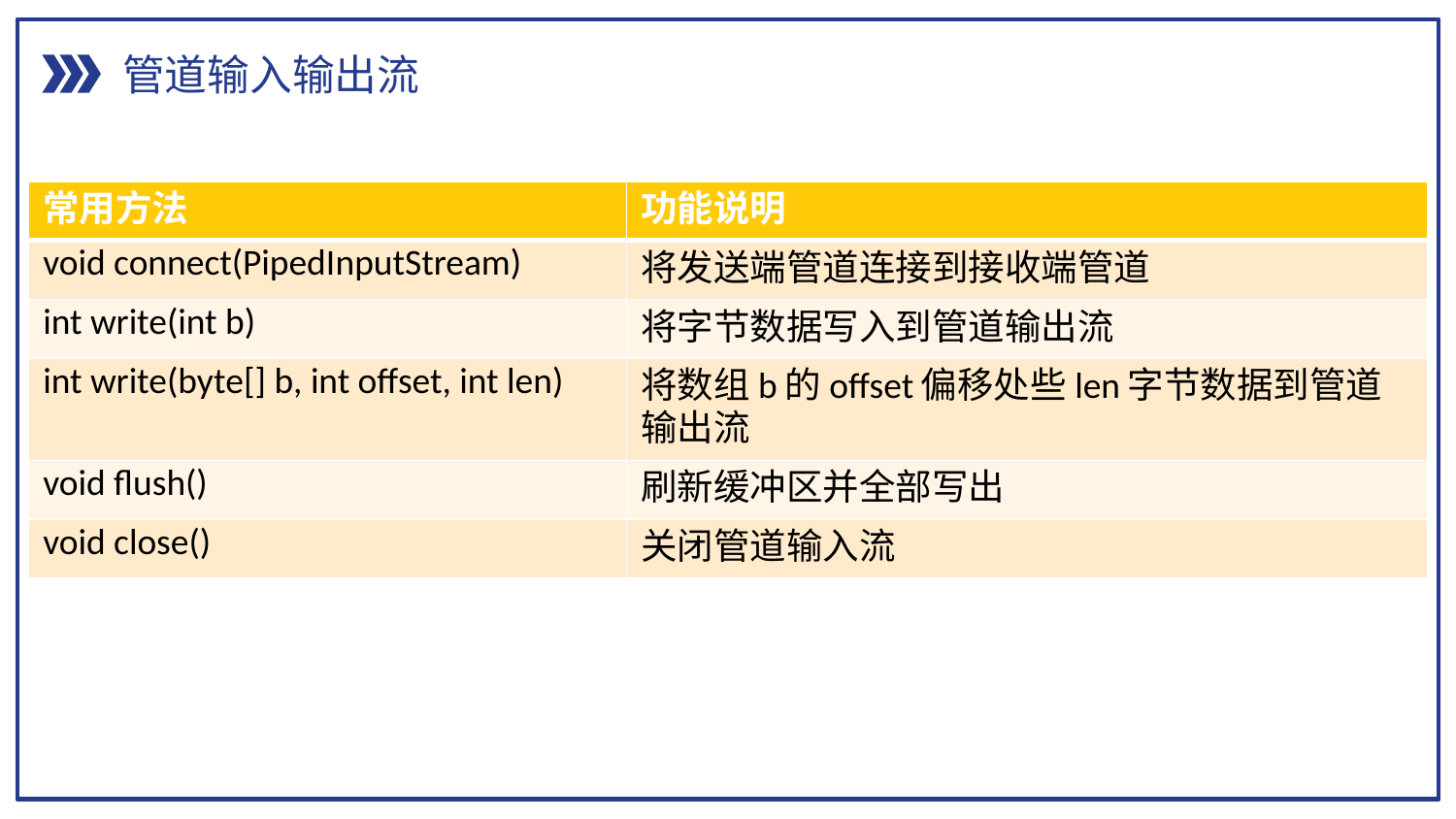

管道输入输出流

| 常用方法 | 功能说明 |
| --- | --- |
| void connect(PipedInputStream) | 将发送端管道连接到接收端管道 |
| int write(int b) | 将字节数据写入到管道输出流 |
| int write(byte[] b, int offset, int len) | 将数组b的offset偏移处些len字节数据到管道输出流 |
| void flush() | 刷新缓冲区并全部写出 |
| void close() | 关闭管道输入流 |